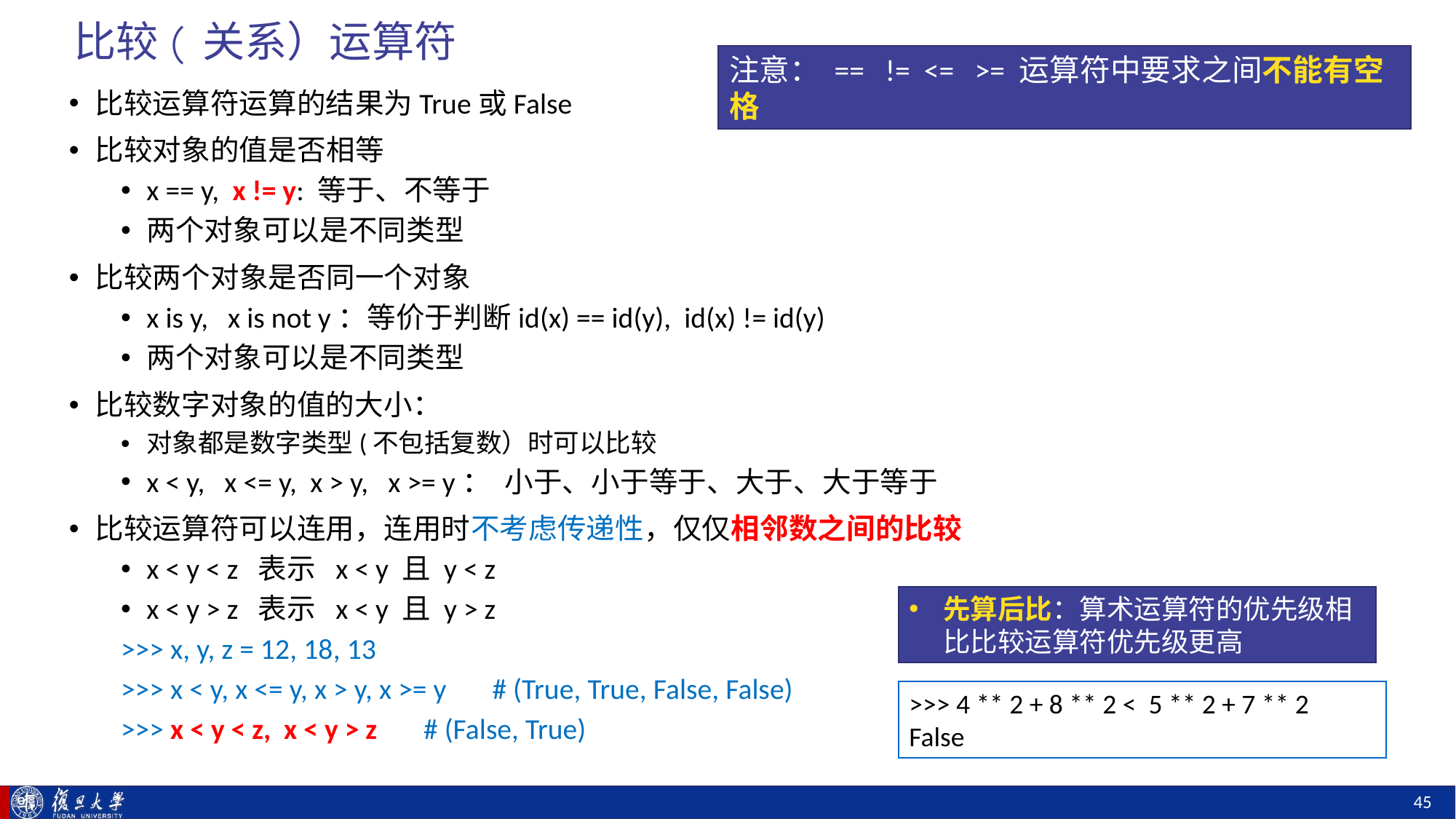

# 比较(关系）运算符
注意： ==   !=  <=   >= 运算符中要求之间不能有空格
比较运算符运算的结果为True或False
比较对象的值是否相等
x == y,  x != y: 等于、不等于
两个对象可以是不同类型
比较两个对象是否同一个对象
x is y,   x is not y：等价于判断id(x) == id(y),  id(x) != id(y)
两个对象可以是不同类型
比较数字对象的值的大小：
对象都是数字类型(不包括复数）时可以比较
x < y,   x <= y,  x > y,   x >= y：  小于、小于等于、大于、大于等于
比较运算符可以连用，连用时不考虑传递性，仅仅相邻数之间的比较
x < y < z  表示  x < y 且 y < z
x < y > z  表示  x < y 且 y > z
>>> x, y, z = 12, 18, 13
>>> x < y, x <= y, x > y, x >= y       # (True, True, False, False)
>>> x < y < z,  x < y > z       # (False, True)

先算后比：算术运算符的优先级相比比较运算符优先级更高
>>> 4 ** 2 + 8 ** 2 <  5 ** 2 + 7 ** 2
False